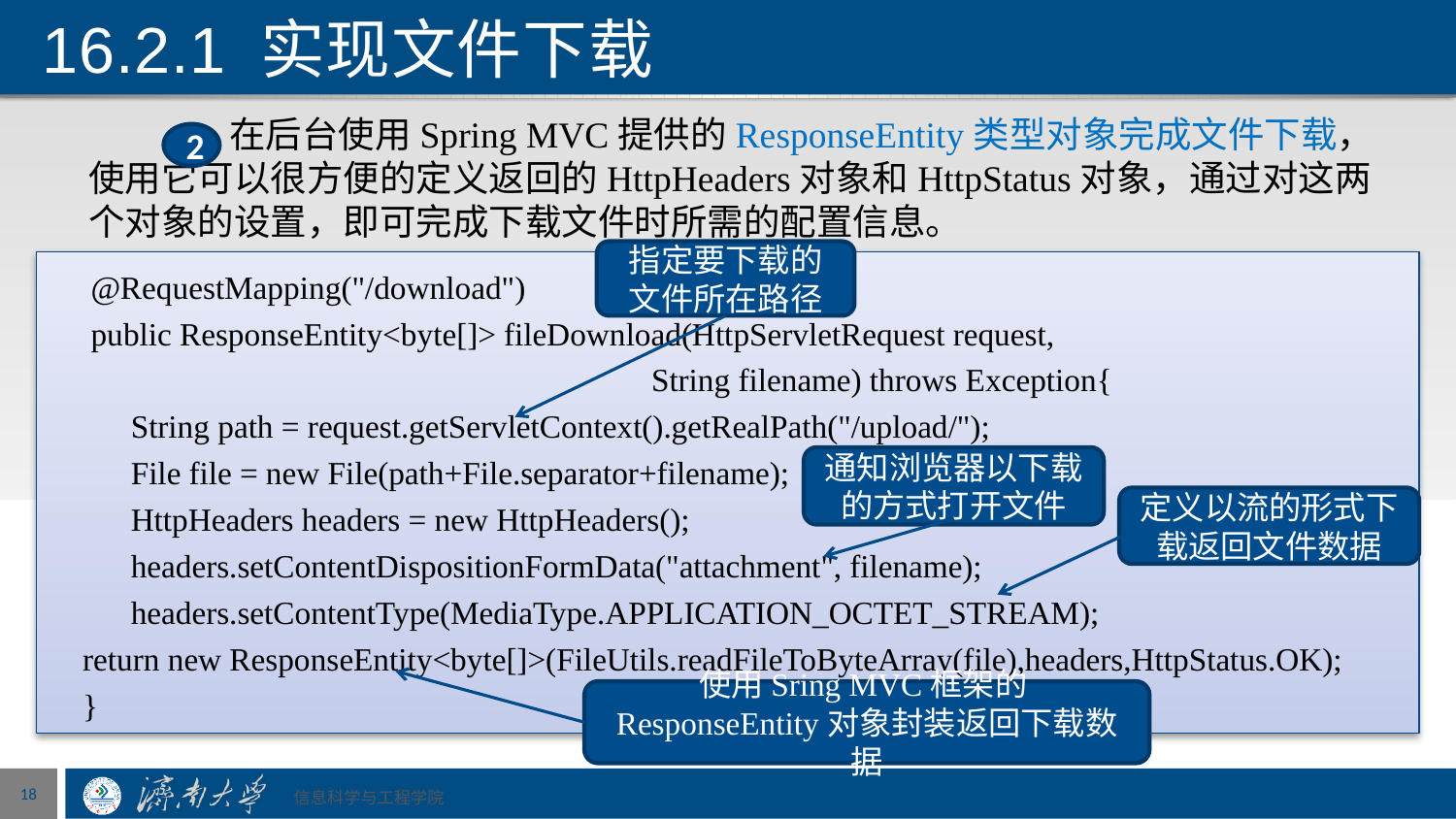

# 16.2.1 实现文件下载
                在后台使用Spring MVC提供的ResponseEntity类型对象完成文件下载，使用它可以很方便的定义返回的HttpHeaders对象和HttpStatus对象，通过对这两个对象的设置，即可完成下载文件时所需的配置信息。
2
指定要下载的文件所在路径
     @RequestMapping("/download")
     public ResponseEntity<byte[]> fileDownload(HttpServletRequest request,
                                                                           String filename) throws Exception{
          String path = request.getServletContext().getRealPath("/upload/");
          File file = new File(path+File.separator+filename);
          HttpHeaders headers = new HttpHeaders();
          headers.setContentDispositionFormData("attachment", filename);
          headers.setContentType(MediaType.APPLICATION_OCTET_STREAM);
    return new ResponseEntity<byte[]>(FileUtils.readFileToByteArray(file),headers,HttpStatus.OK);
    }
通知浏览器以下载的方式打开文件
定义以流的形式下载返回文件数据
使用Sring MVC框架的ResponseEntity对象封装返回下载数据